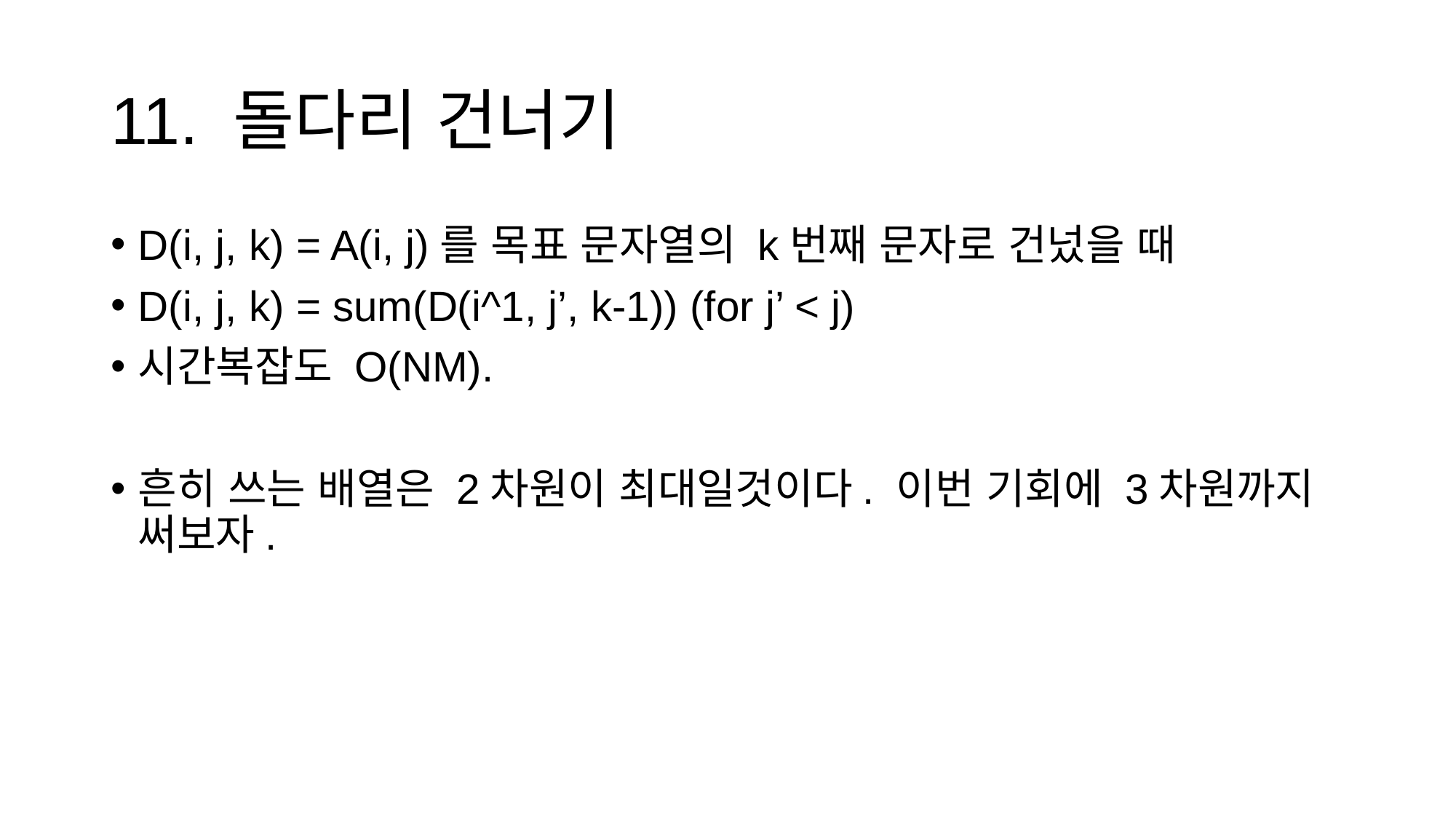

# 11. 돌다리 건너기
D(i, j, k) = A(i, j)를 목표 문자열의 k번째 문자로 건넜을 때
D(i, j, k) = sum(D(i^1, j’, k-1)) (for j’ < j)
시간복잡도 O(NM).

흔히 쓰는 배열은 2차원이 최대일것이다. 이번 기회에 3차원까지 써보자.